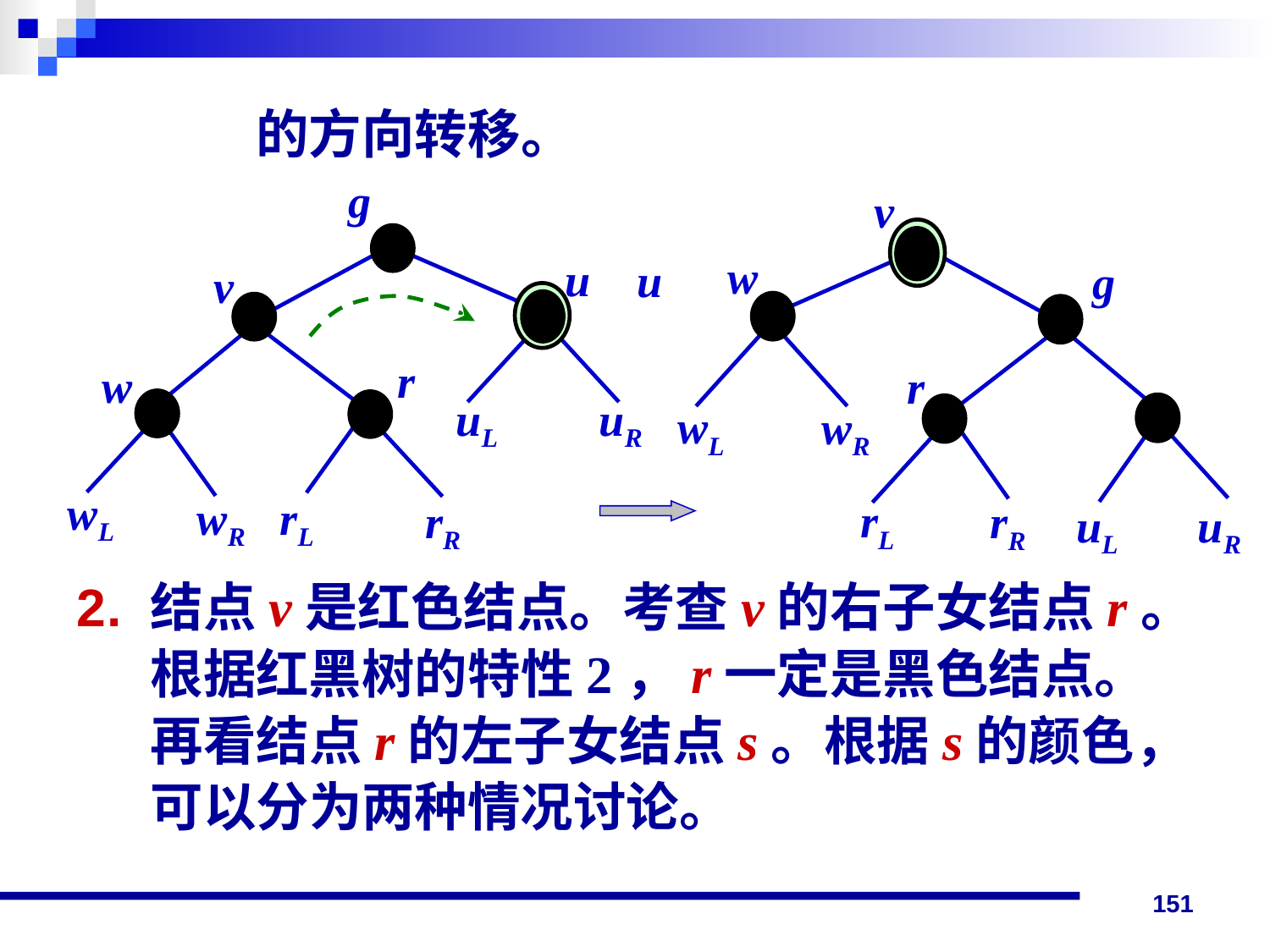

的方向转移。

结点v是红色结点。考查v的右子女结点r。根据红黑树的特性2，r一定是黑色结点。再看结点r的左子女结点s。根据s的颜色，可以分为两种情况讨论。
g

u

v

r
w
uL        uR

wL
 wR
rL
rR
v

w
u
g

r
wL
 wR

rL
rR
uL       uR

151